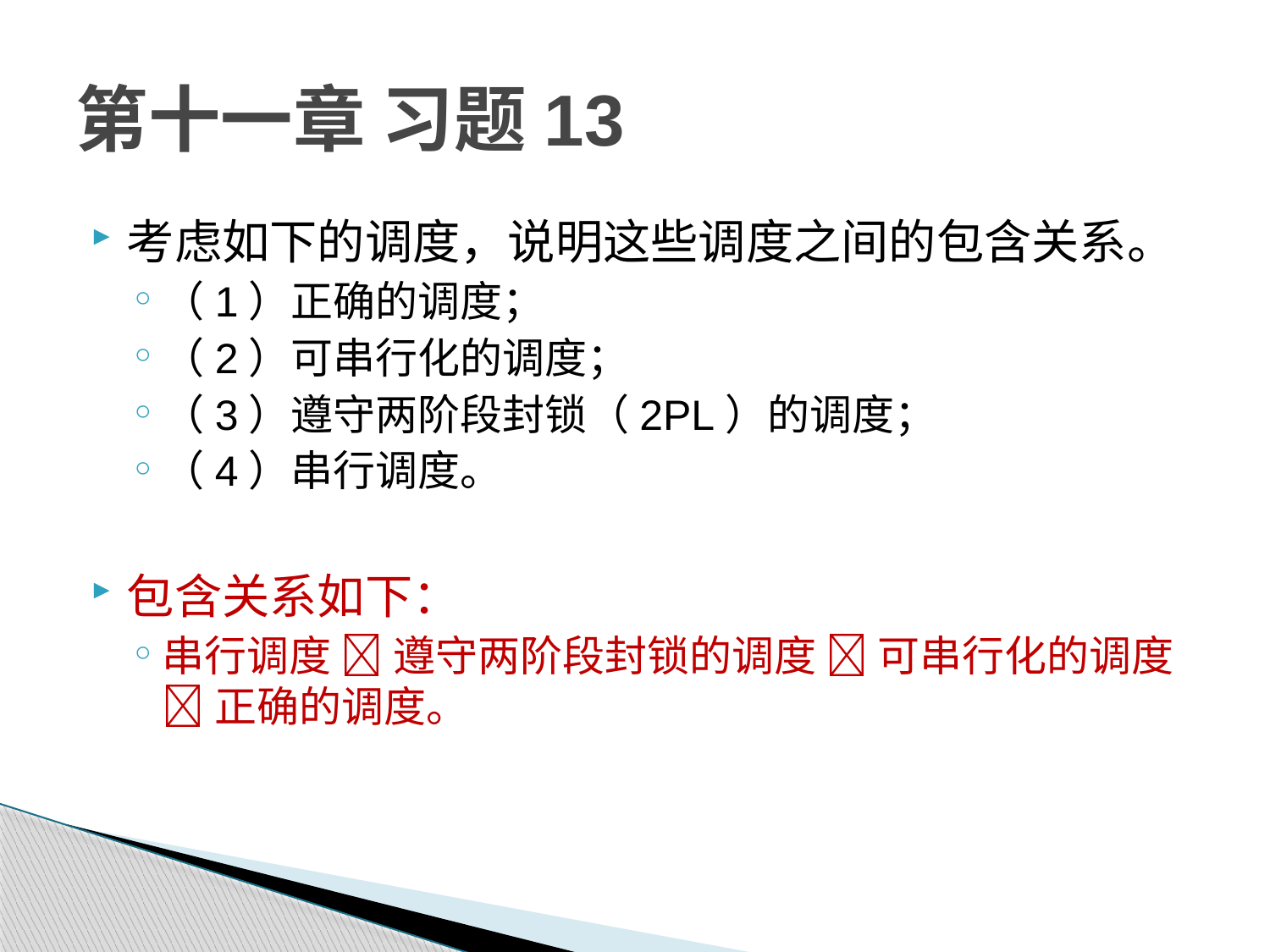

# 第十一章 习题13
考虑如下的调度，说明这些调度之间的包含关系。
（1）正确的调度；
（2）可串行化的调度；
（3）遵守两阶段封锁（2PL）的调度；
（4）串行调度。

包含关系如下：
串行调度 ⊆ 遵守两阶段封锁的调度 ⊆ 可串行化的调度 ⊆ 正确的调度。